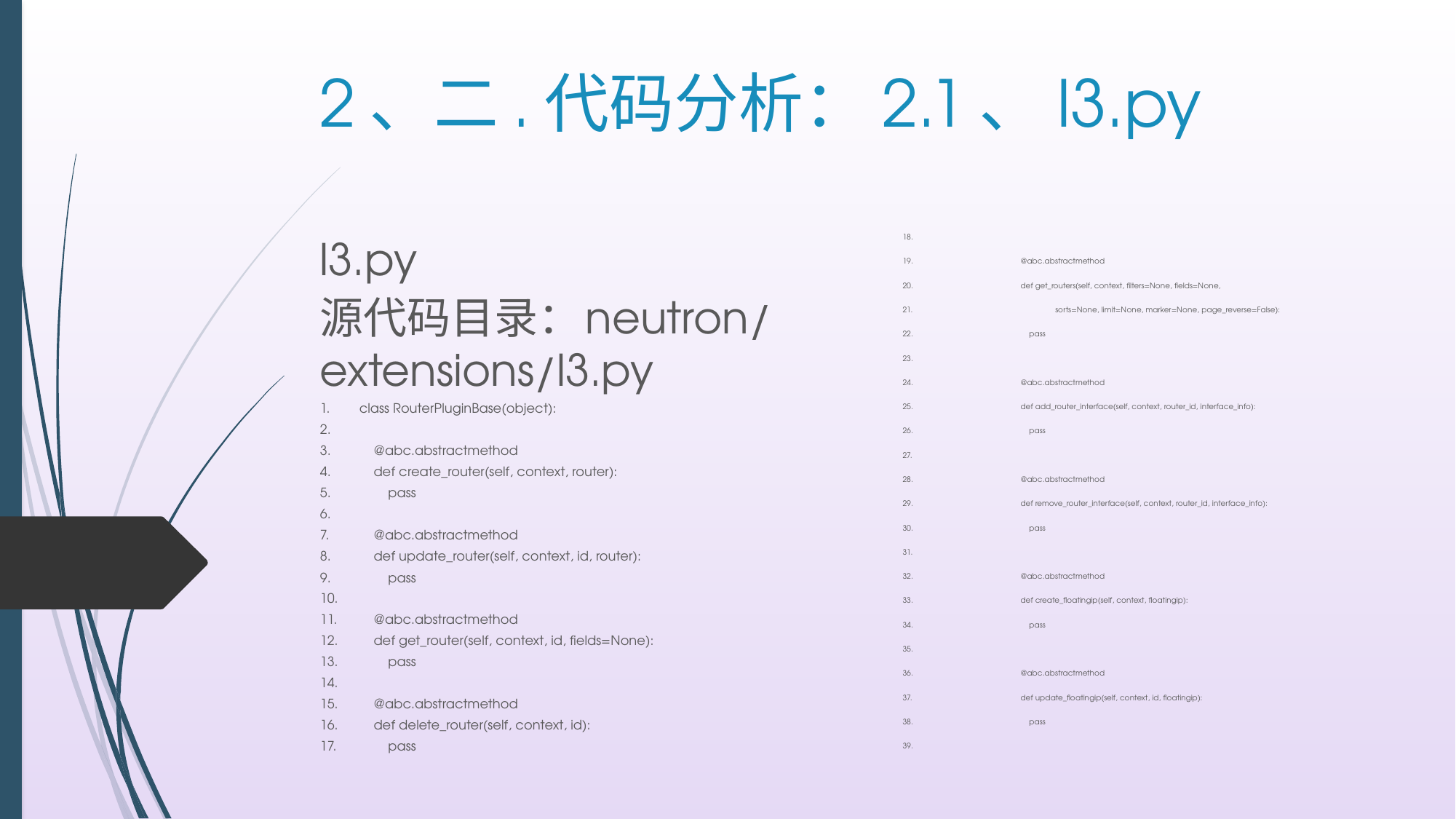

# 2、二.代码分析：2.1、l3.py
18.
19.	    @abc.abstractmethod
20.	    def get_routers(self, context, filters=None, fields=None,
21.	                    sorts=None, limit=None, marker=None, page_reverse=False):
22.	        pass
23.
24.	    @abc.abstractmethod
25.	    def add_router_interface(self, context, router_id, interface_info):
26.	        pass
27.
28.	    @abc.abstractmethod
29.	    def remove_router_interface(self, context, router_id, interface_info):
30.	        pass
31.
32.	    @abc.abstractmethod
33.	    def create_floatingip(self, context, floatingip):
34.	        pass
35.
36.	    @abc.abstractmethod
37.	    def update_floatingip(self, context, id, floatingip):
38.	        pass
39.
l3.py
源代码目录：neutron/extensions/l3.py
1.	class RouterPluginBase(object):
2.
3.	    @abc.abstractmethod
4.	    def create_router(self, context, router):
5.	        pass
6.
7.	    @abc.abstractmethod
8.	    def update_router(self, context, id, router):
9.	        pass
10.
11.	    @abc.abstractmethod
12.	    def get_router(self, context, id, fields=None):
13.	        pass
14.
15.	    @abc.abstractmethod
16.	    def delete_router(self, context, id):
17.	        pass